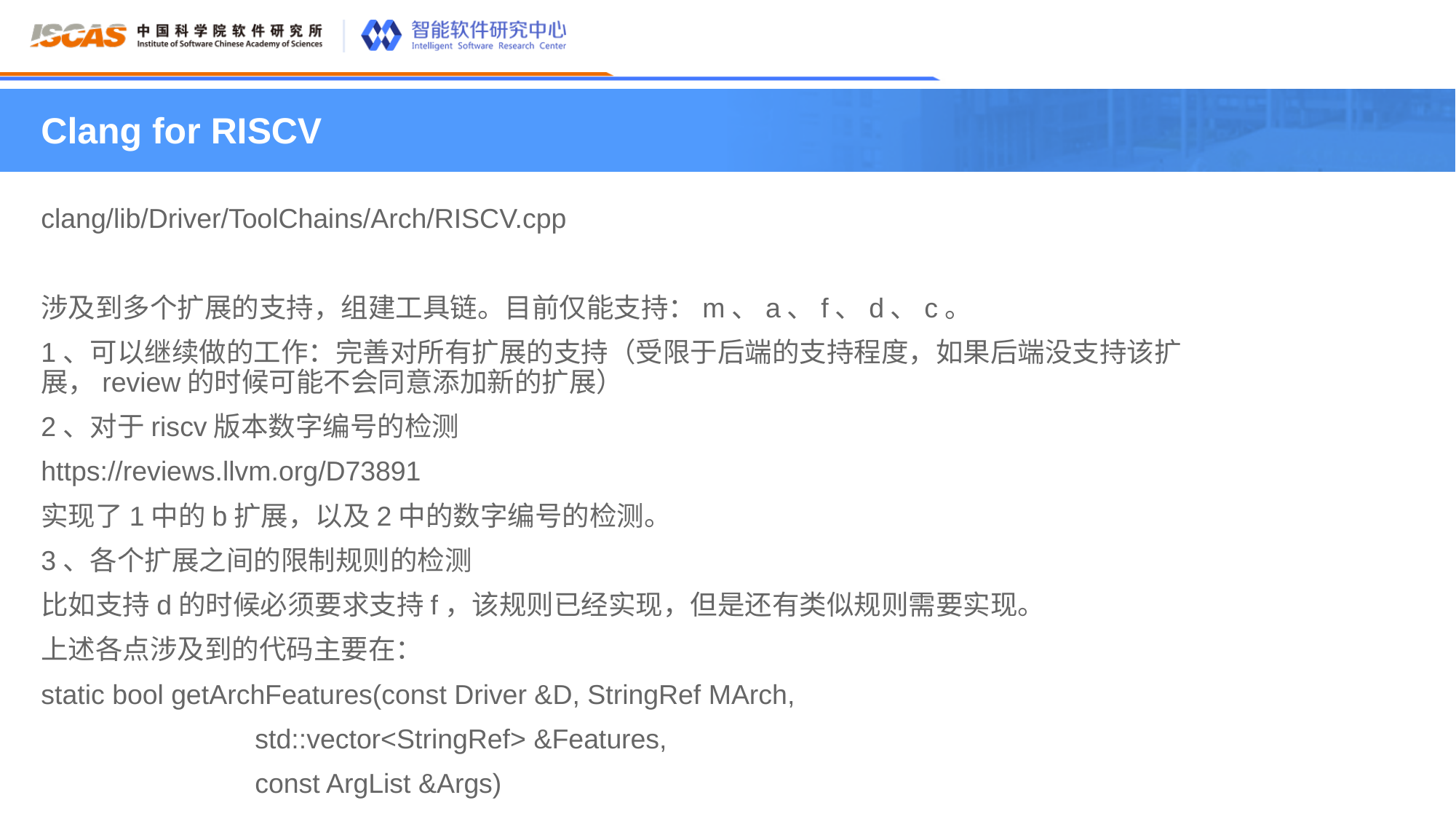

Clang for RISCV
clang/lib/Driver/ToolChains/Arch/RISCV.cpp

涉及到多个扩展的支持，组建工具链。目前仅能支持：m、a、f、d、c。
1、可以继续做的工作：完善对所有扩展的支持（受限于后端的支持程度，如果后端没支持该扩展，review的时候可能不会同意添加新的扩展）
2、对于riscv版本数字编号的检测
https://reviews.llvm.org/D73891
实现了1中的b扩展，以及2中的数字编号的检测。
3、各个扩展之间的限制规则的检测
比如支持d的时候必须要求支持f，该规则已经实现，但是还有类似规则需要实现。
上述各点涉及到的代码主要在：
static bool getArchFeatures(const Driver &D, StringRef MArch,
                            std::vector<StringRef> &Features,
                            const ArgList &Args)